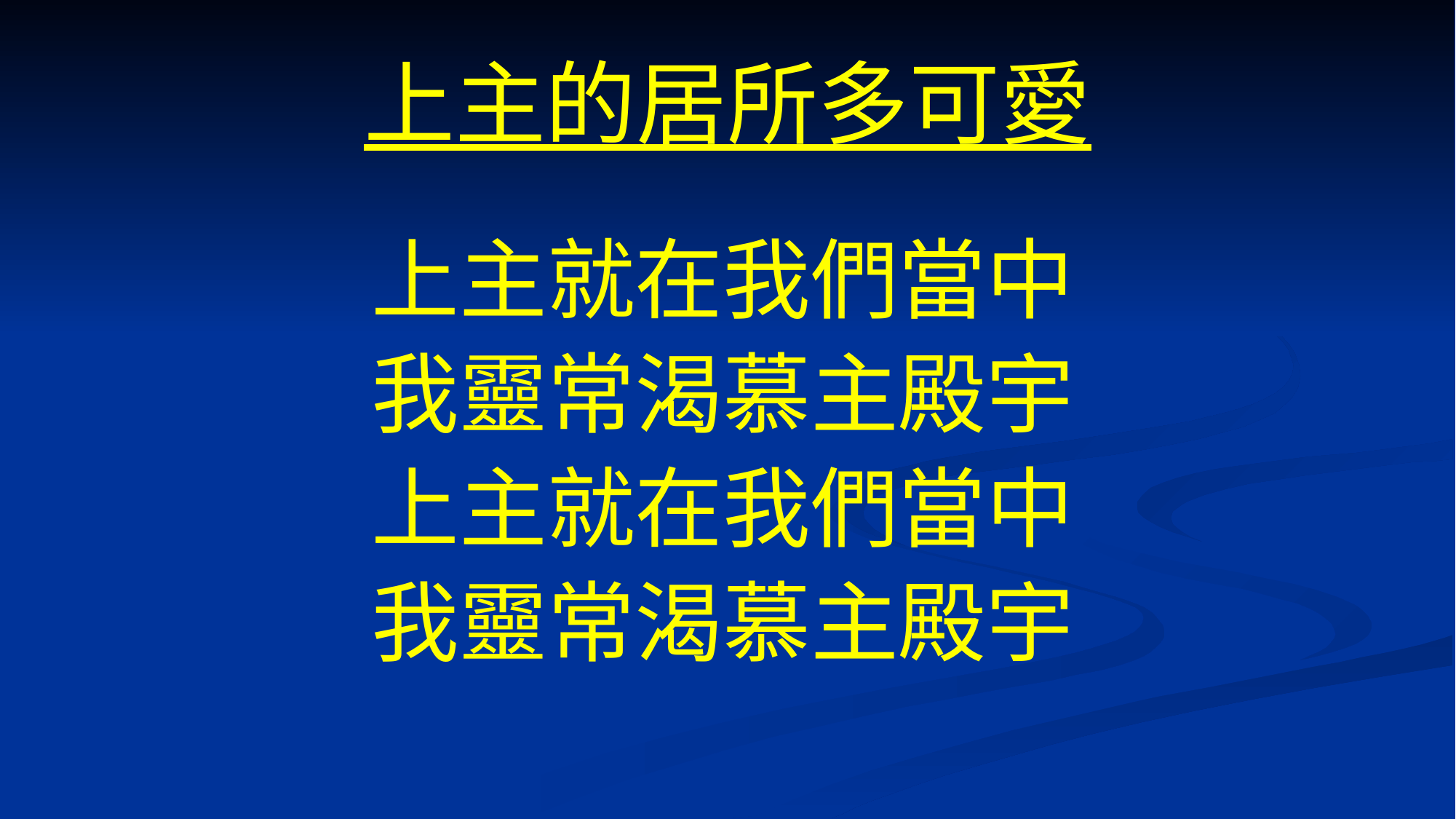

# 上主的居所多可愛
上主就在我們當中
我靈常渴慕主殿宇
上主就在我們當中
我靈常渴慕主殿宇